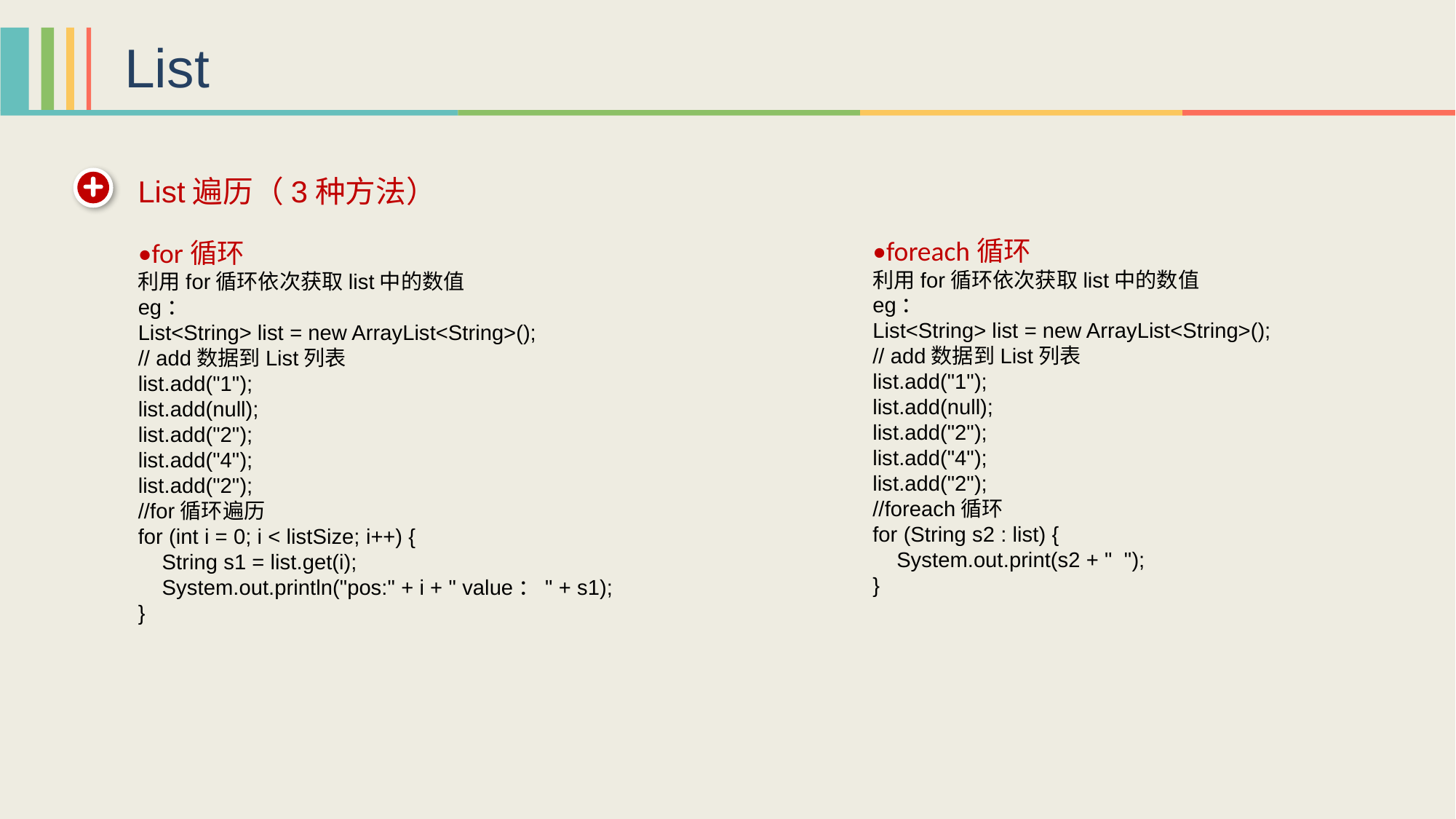

List

List遍历（3种方法）

•foreach循环
利用for循环依次获取list中的数值
eg：
List<String> list = new ArrayList<String>();
// add数据到List列表
list.add("1");
list.add(null);
list.add("2");
list.add("4");
list.add("2");
//foreach循环
for (String s2 : list) {
    System.out.print(s2 + "  ");
}
•for循环
利用for循环依次获取list中的数值
eg：
List<String> list = new ArrayList<String>();
// add数据到List列表
list.add("1");
list.add(null);
list.add("2");
list.add("4");
list.add("2");
//for循环遍历
for (int i = 0; i < listSize; i++) {
    String s1 = list.get(i);
    System.out.println("pos:" + i + " value：" + s1);
}